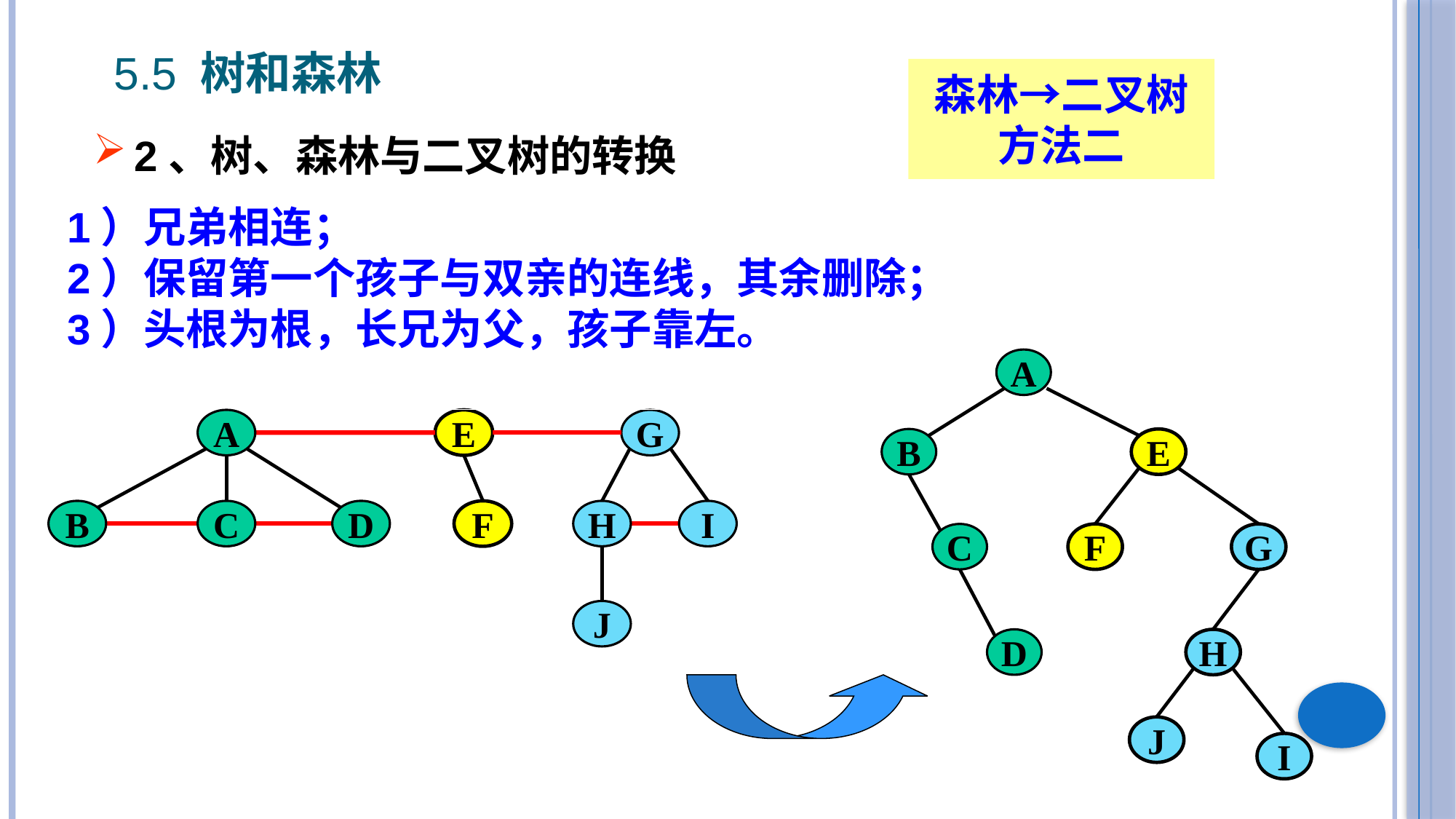

5.5 树和森林
森林→二叉树
方法二
2、树、森林与二叉树的转换
1）兄弟相连；
2）保留第一个孩子与双亲的连线，其余删除；
3）头根为根，长兄为父，孩子靠左。

A
B
C
D
E
F
G
H
J
I
A
E
F
G
B
C
D
H
I
J